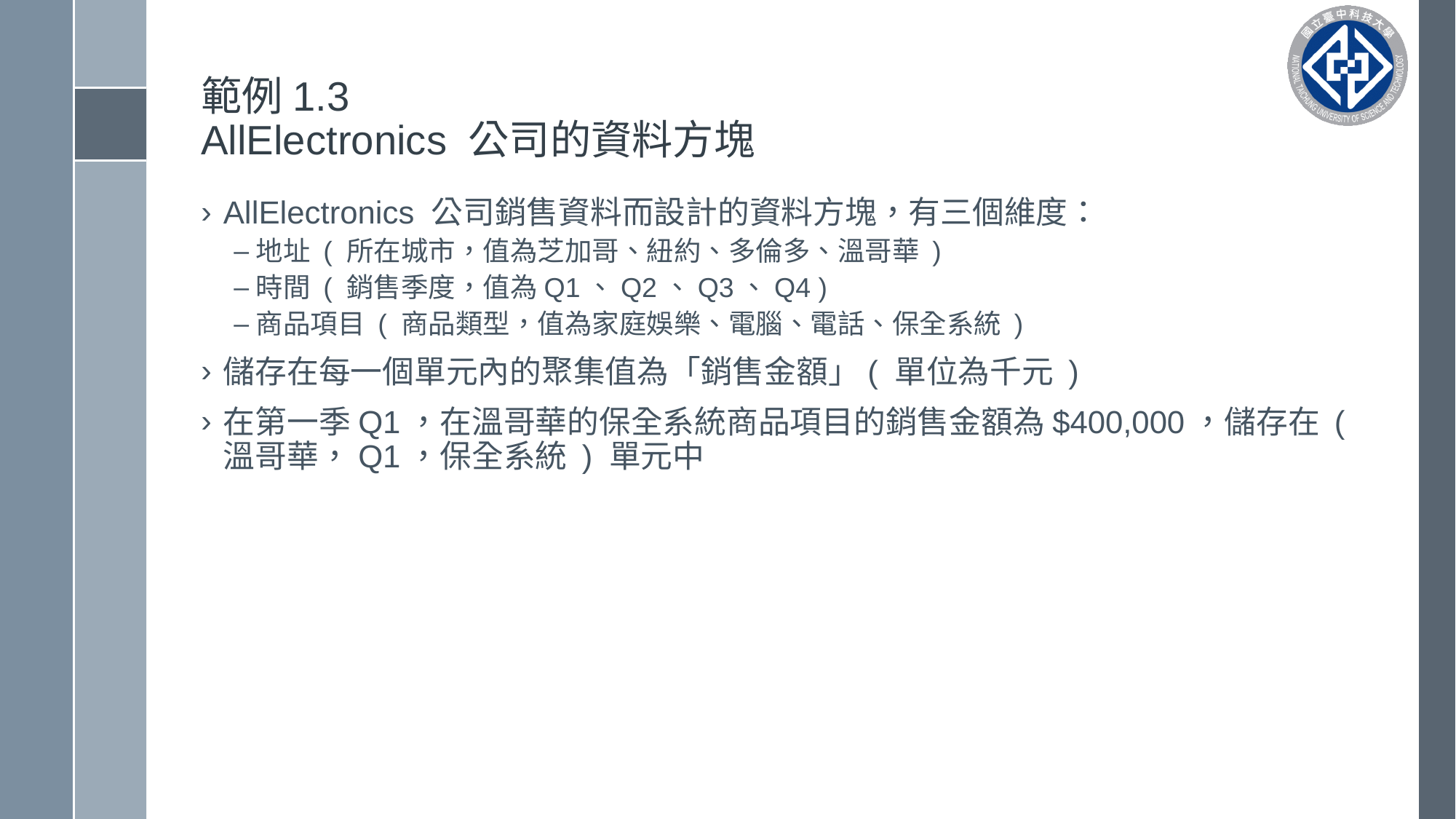

# 範例1.3 AllElectronics 公司的資料方塊
AllElectronics 公司銷售資料而設計的資料方塊，有三個維度：
地址 ( 所在城市，值為芝加哥、紐約、多倫多、溫哥華 )
時間 ( 銷售季度，值為Q1、Q2、Q3、Q4 )
商品項目 ( 商品類型，值為家庭娛樂、電腦、電話、保全系統 )
儲存在每一個單元內的聚集值為「銷售金額」( 單位為千元 )
在第一季Q1，在溫哥華的保全系統商品項目的銷售金額為$400,000，儲存在 ( 溫哥華，Q1，保全系統 ) 單元中